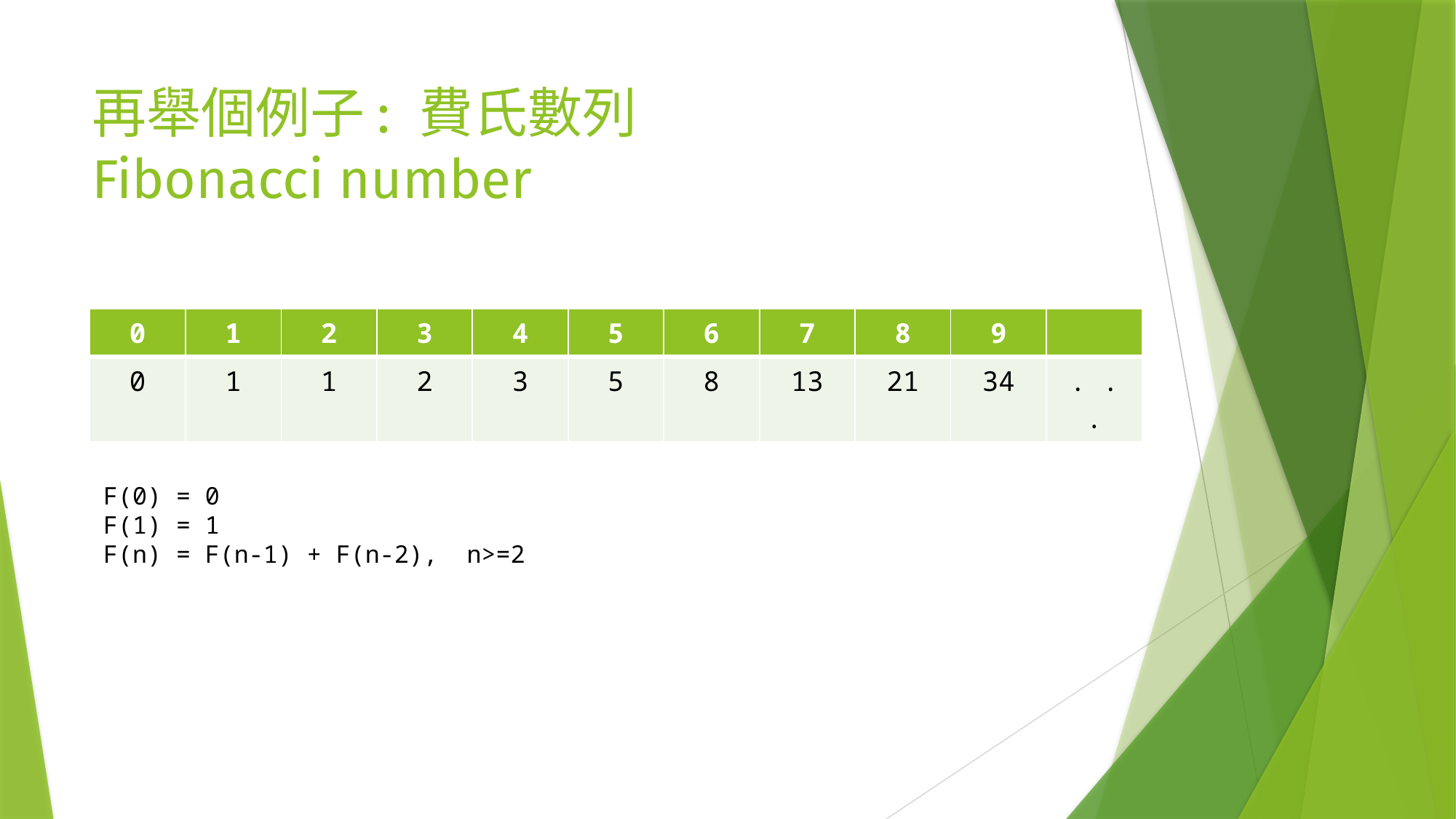

# 再舉個例子: 費氏數列 Fibonacci number
| 0 | 1 | 2 | 3 | 4 | 5 | 6 | 7 | 8 | 9 |  |
| --- | --- | --- | --- | --- | --- | --- | --- | --- | --- | --- |
| 0 | 1 | 1 | 2 | 3 | 5 | 8 | 13 | 21 | 34 | . . . |
F(0) = 0
F(1) = 1
F(n) = F(n-1) + F(n-2),  n>=2